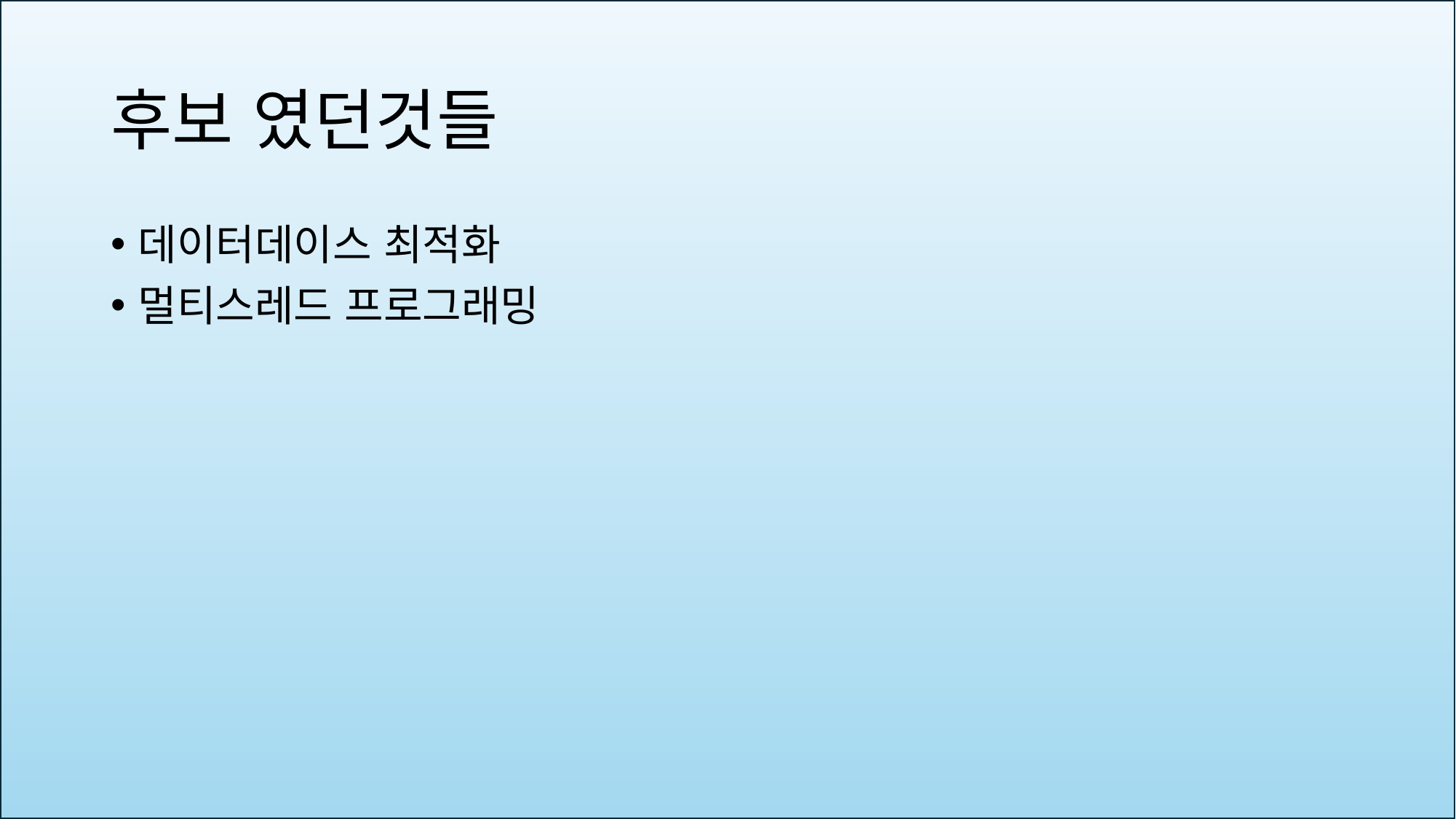

# 후보 였던것들
데이터데이스 최적화
멀티스레드 프로그래밍